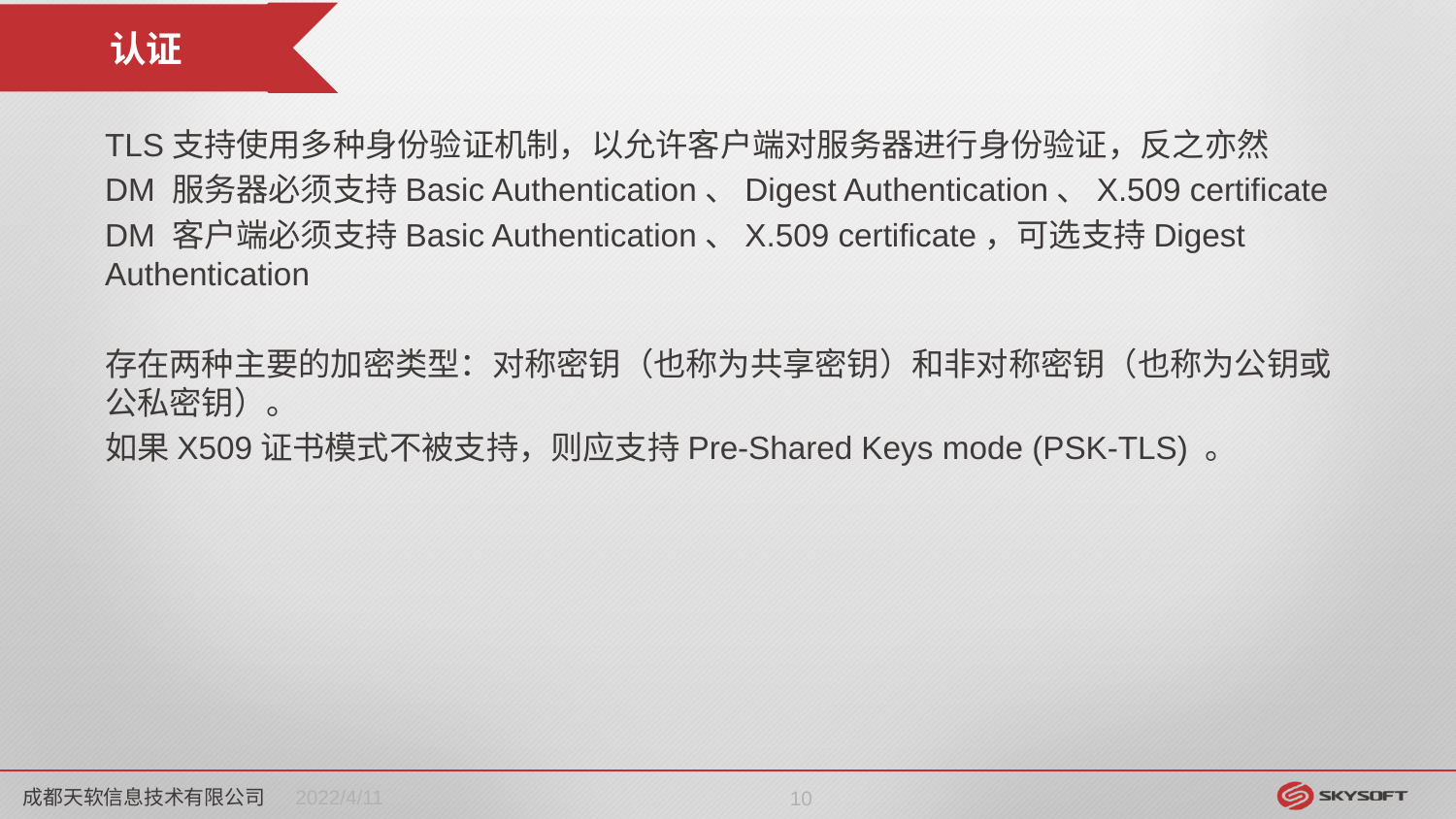

认证

TLS支持使用多种身份验证机制，以允许客户端对服务器进行身份验证，反之亦然
DM 服务器必须支持Basic Authentication、Digest Authentication、X.509 certificate
DM 客户端必须支持Basic Authentication、X.509 certificate，可选支持Digest Authentication

存在两种主要的加密类型：对称密钥（也称为共享密钥）和非对称密钥（也称为公钥或公私密钥）。
如果X509证书模式不被支持，则应支持Pre-Shared Keys mode (PSK-TLS) 。
成都天软信息技术有限公司
2022/4/11
10